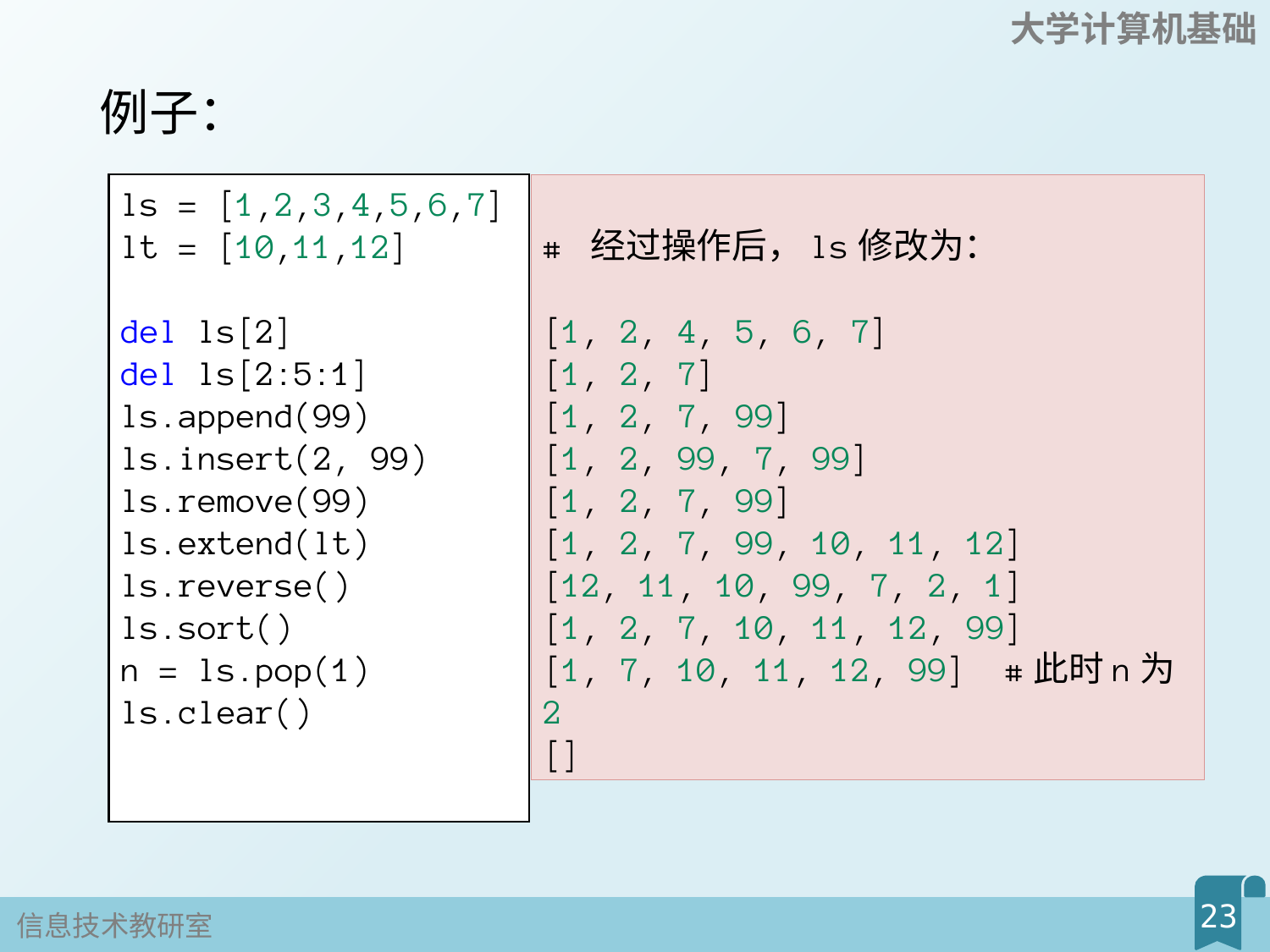

例子：
ls = [1,2,3,4,5,6,7]
lt = [10,11,12]

del ls[2]
del ls[2:5:1]
ls.append(99)
ls.insert(2, 99)
ls.remove(99)
ls.extend(lt)
ls.reverse()
ls.sort()
n = ls.pop(1)
ls.clear()

# 经过操作后，ls修改为：

[1, 2, 4, 5, 6, 7]
[1, 2, 7]
[1, 2, 7, 99]
[1, 2, 99, 7, 99]
[1, 2, 7, 99]
[1, 2, 7, 99, 10, 11, 12]
[12, 11, 10, 99, 7, 2, 1]
[1, 2, 7, 10, 11, 12, 99]
[1, 7, 10, 11, 12, 99]  #此时n为2
[]
23